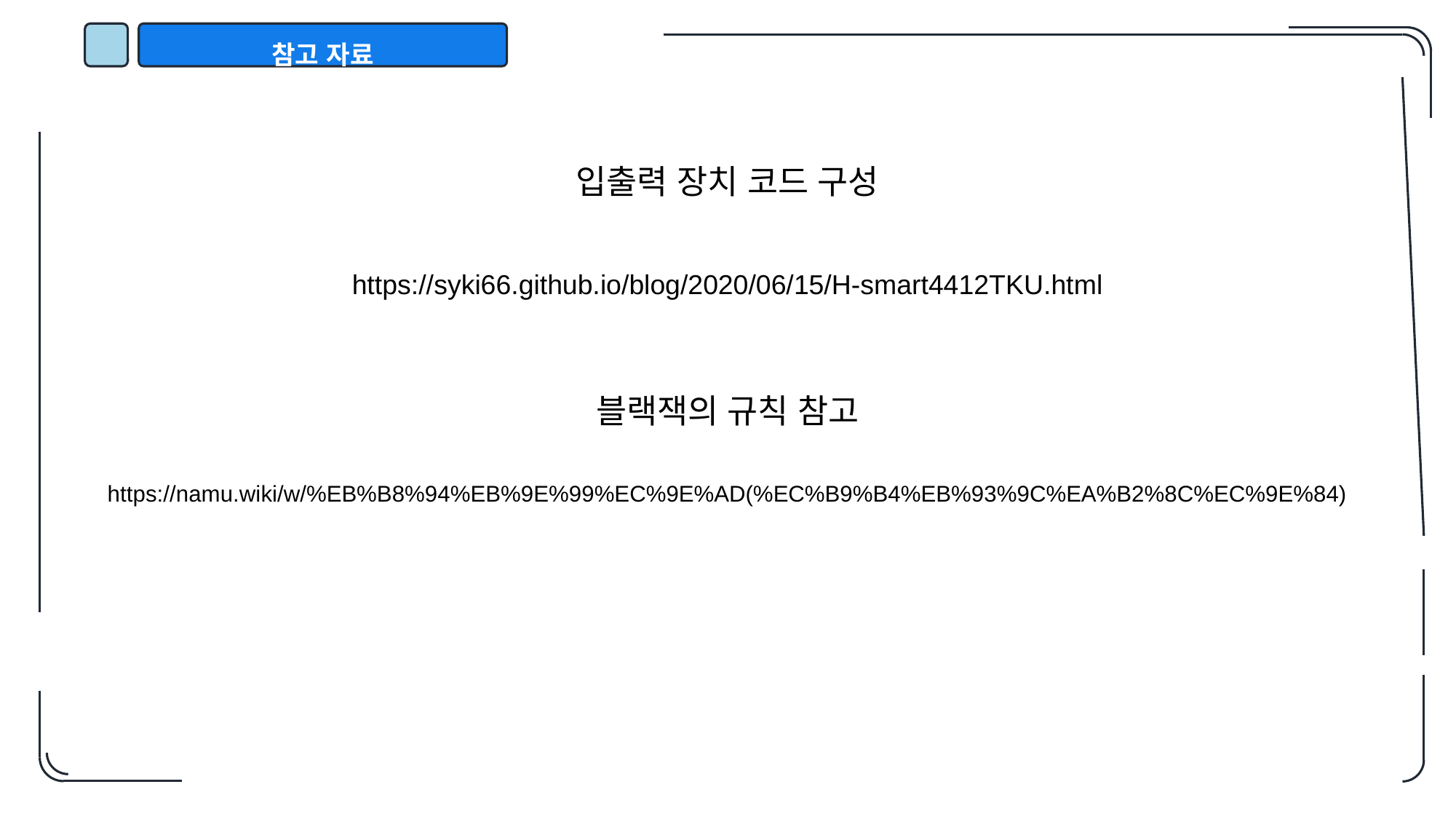

참고 자료

입출력 장치 코드 구성
https://syki66.github.io/blog/2020/06/15/H-smart4412TKU.html
블랙잭의 규칙 참고
https://namu.wiki/w/%EB%B8%94%EB%9E%99%EC%9E%AD(%EC%B9%B4%EB%93%9C%EA%B2%8C%EC%9E%84)